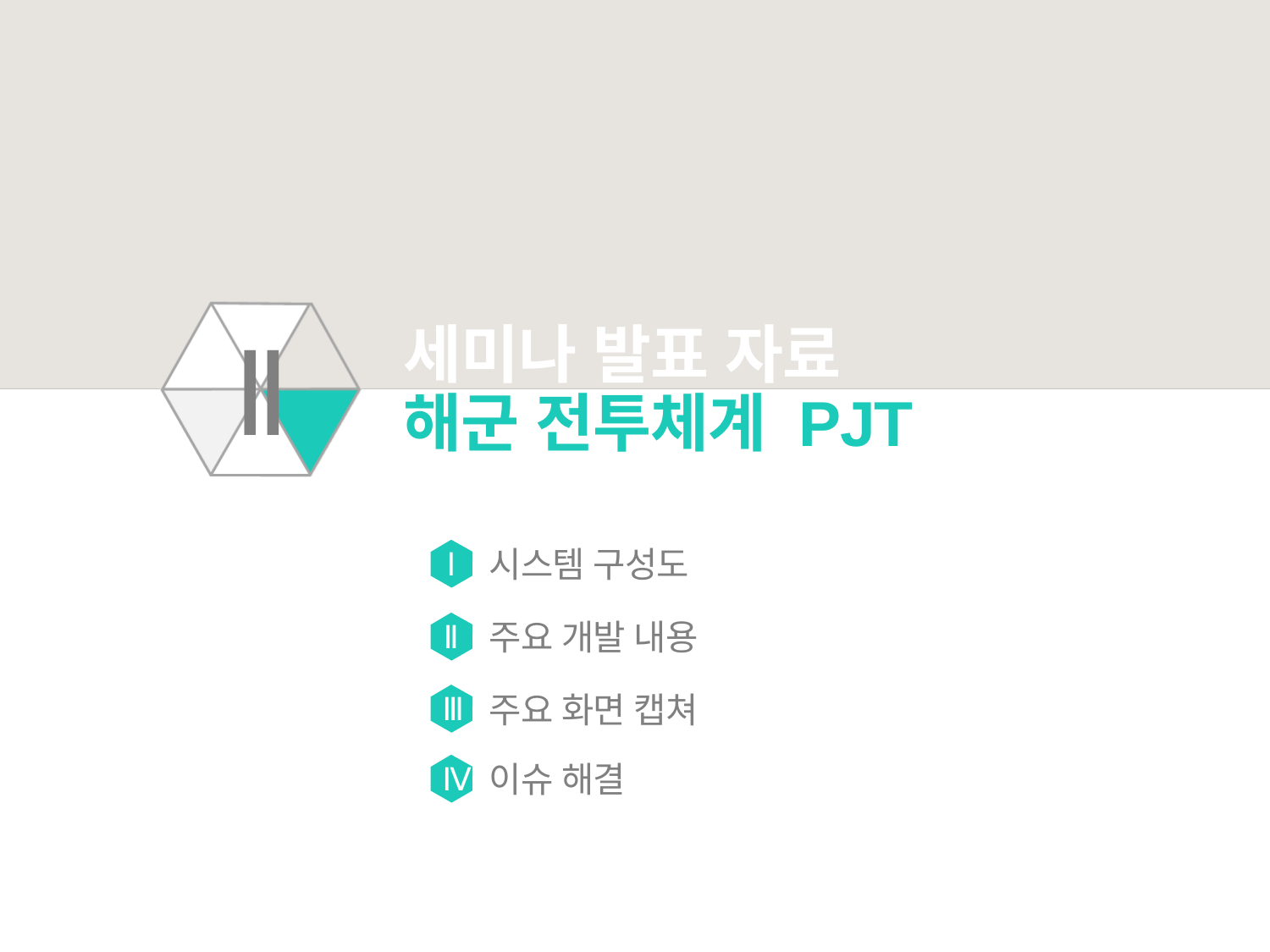

세미나 발표 자료
해군 전투체계 PJT
Ⅱ
시스템 구성도
Ⅰ
주요 개발 내용
Ⅱ
주요 화면 캡쳐
Ⅲ
이슈 해결
Ⅳ